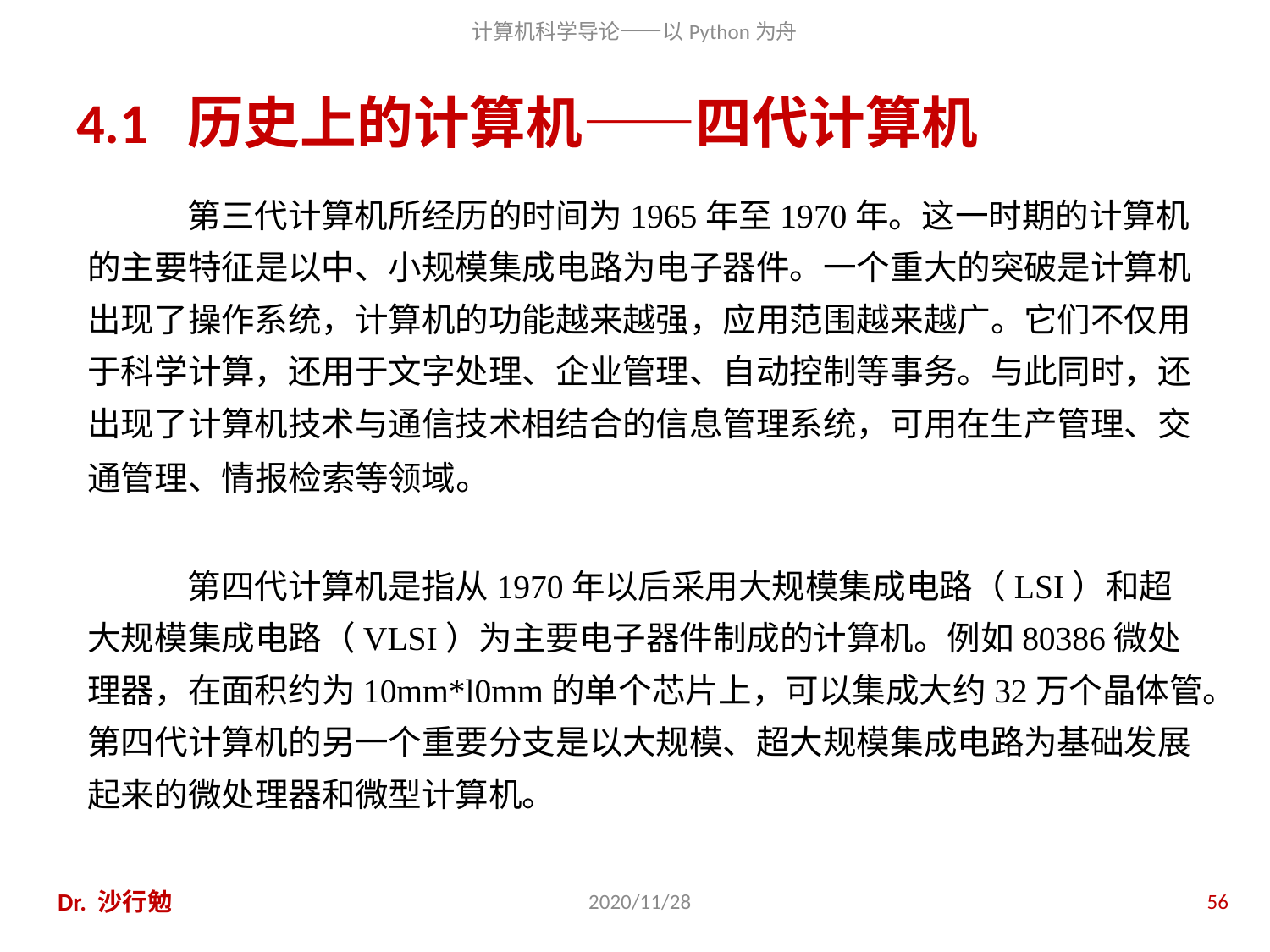

# 4.1  历史上的计算机——四代计算机
第三代计算机所经历的时间为1965年至1970年。这一时期的计算机的主要特征是以中、小规模集成电路为电子器件。一个重大的突破是计算机出现了操作系统，计算机的功能越来越强，应用范围越来越广。它们不仅用于科学计算，还用于文字处理、企业管理、自动控制等事务。与此同时，还出现了计算机技术与通信技术相结合的信息管理系统，可用在生产管理、交通管理、情报检索等领域。

第四代计算机是指从1970年以后采用大规模集成电路（LSI）和超大规模集成电路（VLSI）为主要电子器件制成的计算机。例如80386微处理器，在面积约为10mm*l0mm的单个芯片上，可以集成大约32万个晶体管。第四代计算机的另一个重要分支是以大规模、超大规模集成电路为基础发展起来的微处理器和微型计算机。

Dr. 沙行勉
2020/11/28
56